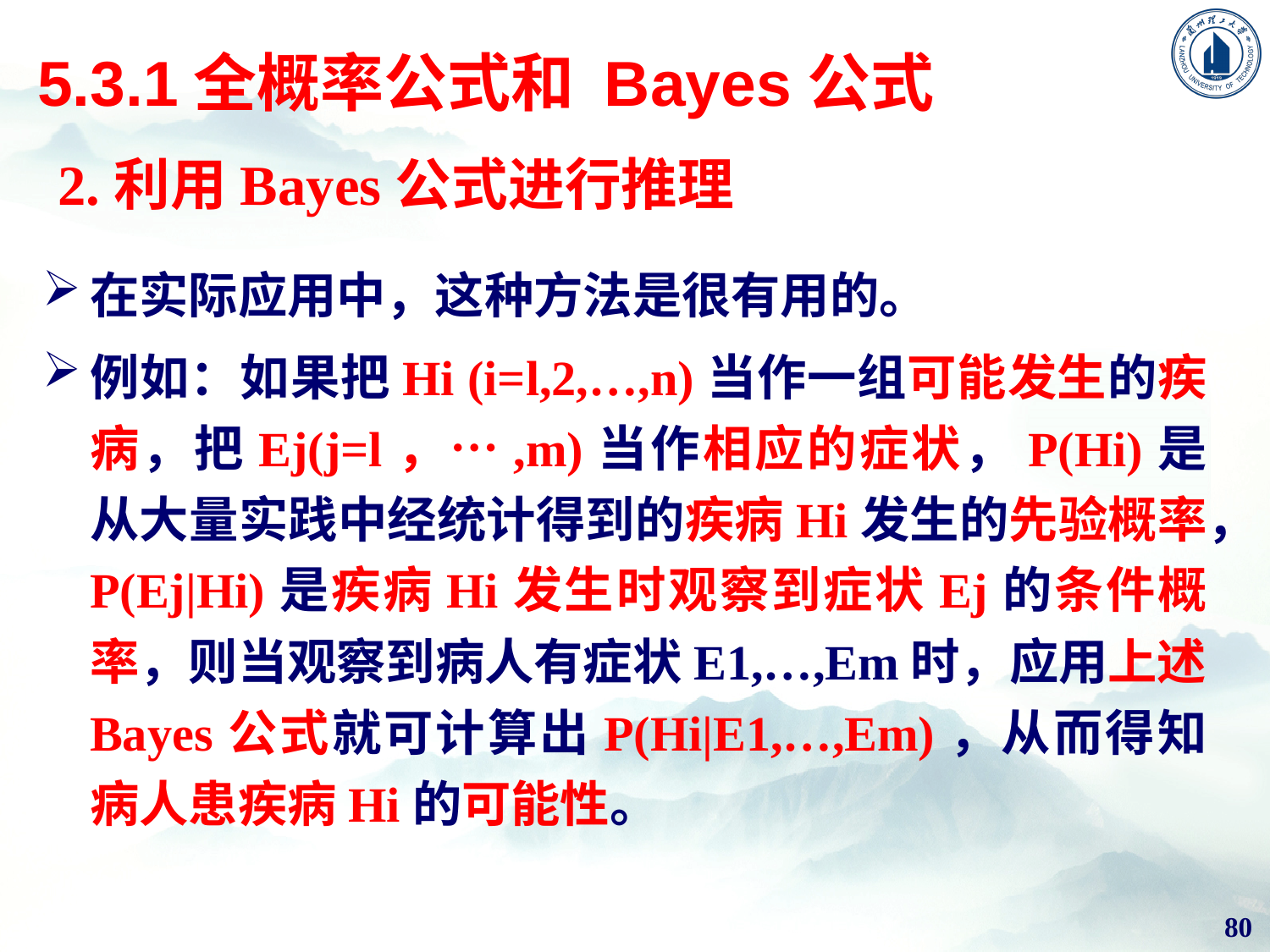

5.3.1全概率公式和 Bayes公式
2.利用Bayes公式进行推理

在实际应用中，这种方法是很有用的。
例如：如果把Hi (i=l,2,…,n)当作一组可能发生的疾病，把Ej(j=l，…,m)当作相应的症状，P(Hi)是从大量实践中经统计得到的疾病Hi发生的先验概率，P(Ej|Hi)是疾病Hi发生时观察到症状Ej的条件概率，则当观察到病人有症状E1,…,Em时，应用上述Bayes公式就可计算出P(Hi|E1,…,Em)，从而得知病人患疾病Hi的可能性。
80